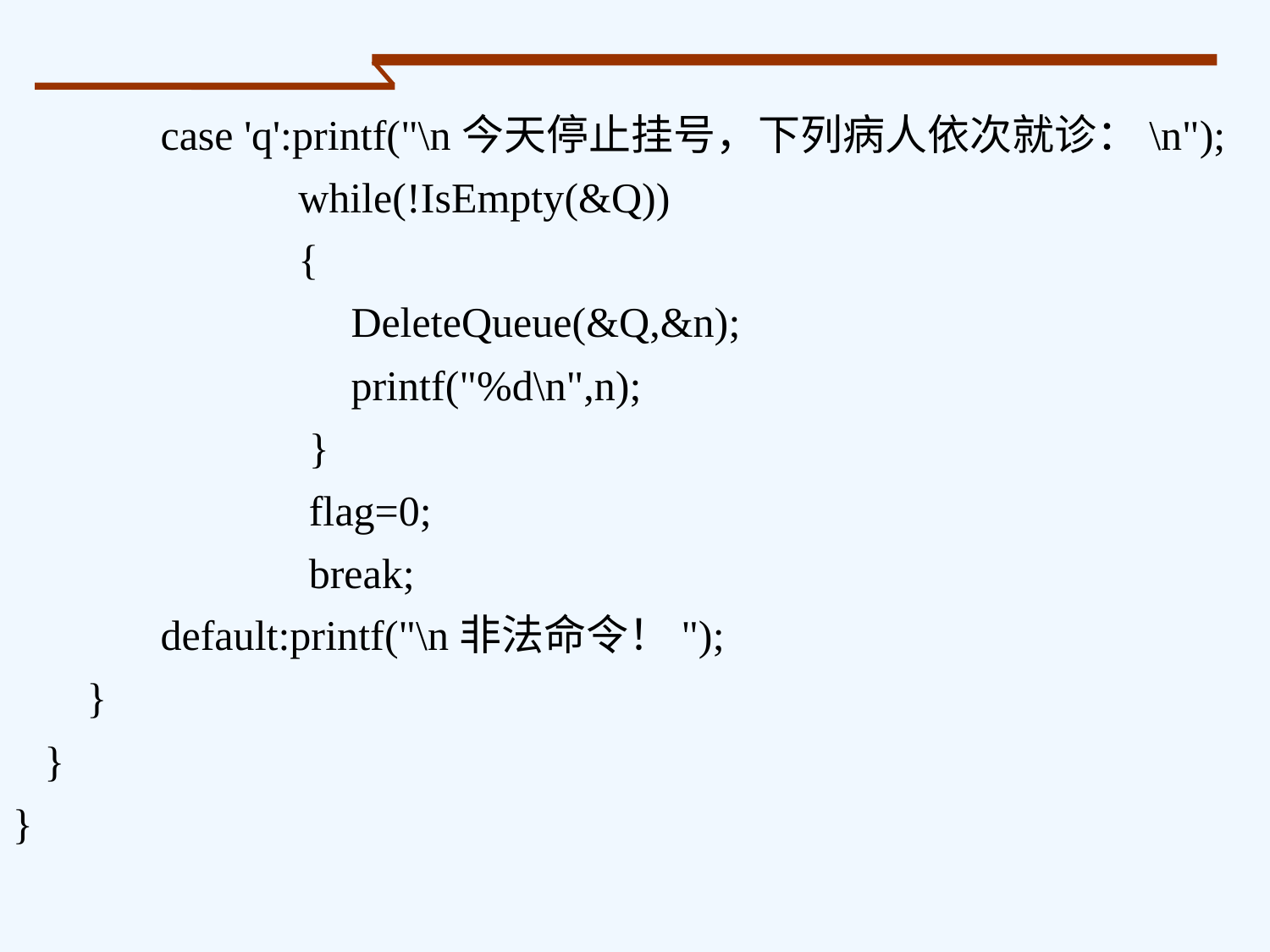

case 'q':printf("\n今天停止挂号，下列病人依次就诊：\n");
  		   while(!IsEmpty(&Q))
		   {
		        DeleteQueue(&Q,&n);
		        printf("%d\n",n);
  		    }
 		    flag=0;
		    break;
	  default:printf("\n非法命令！");
       }
   }
}